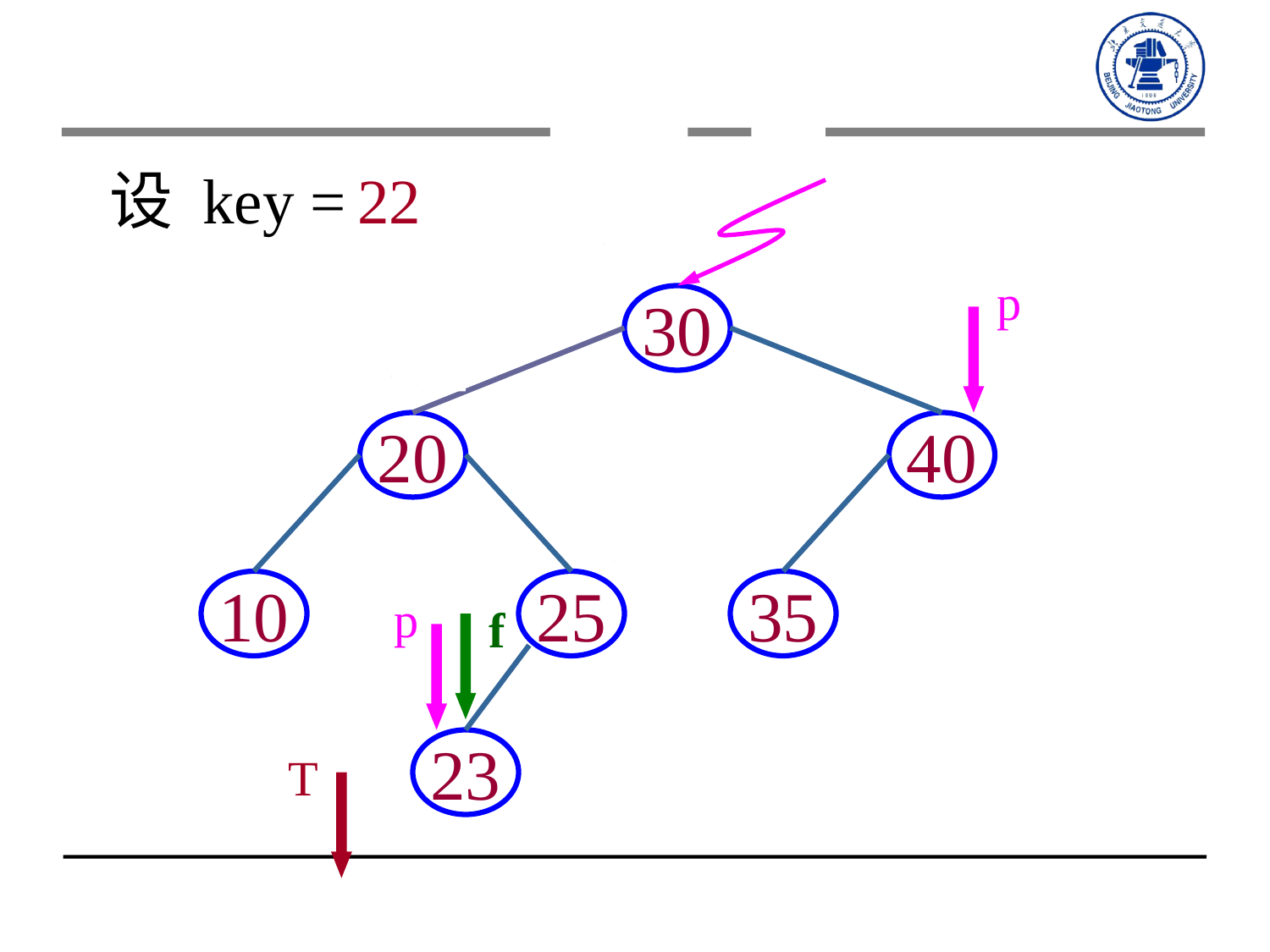

f
f

T

f

T
f
设 key = 48
22

f

T

f
T
p

30

T

20
40

T

f

10
25
35
p
T
f

23
T